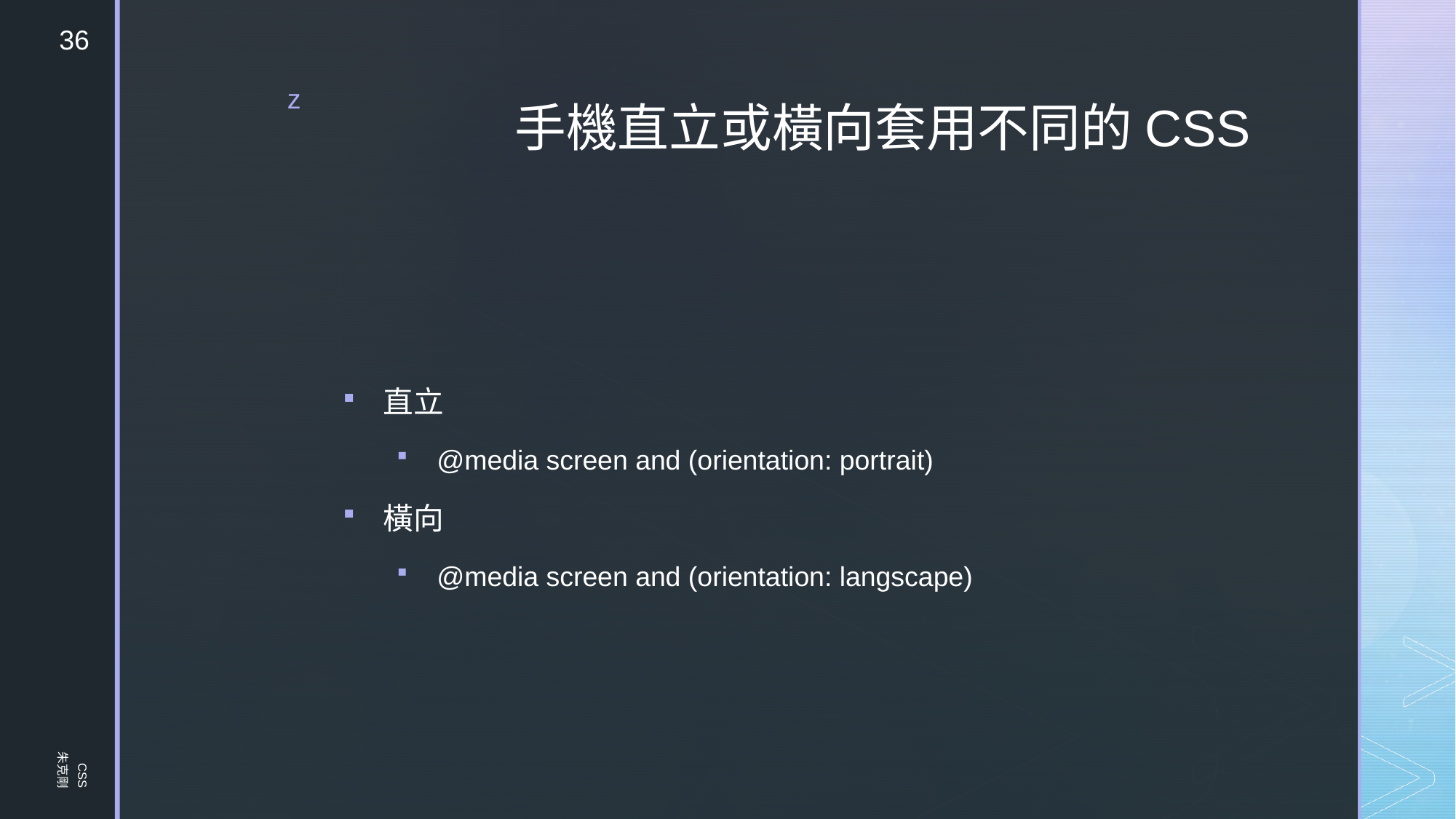

36
# 手機直立或橫向套用不同的CSS
直立
@media screen and (orientation: portrait)
橫向
@media screen and (orientation: langscape)
CSS
朱克剛